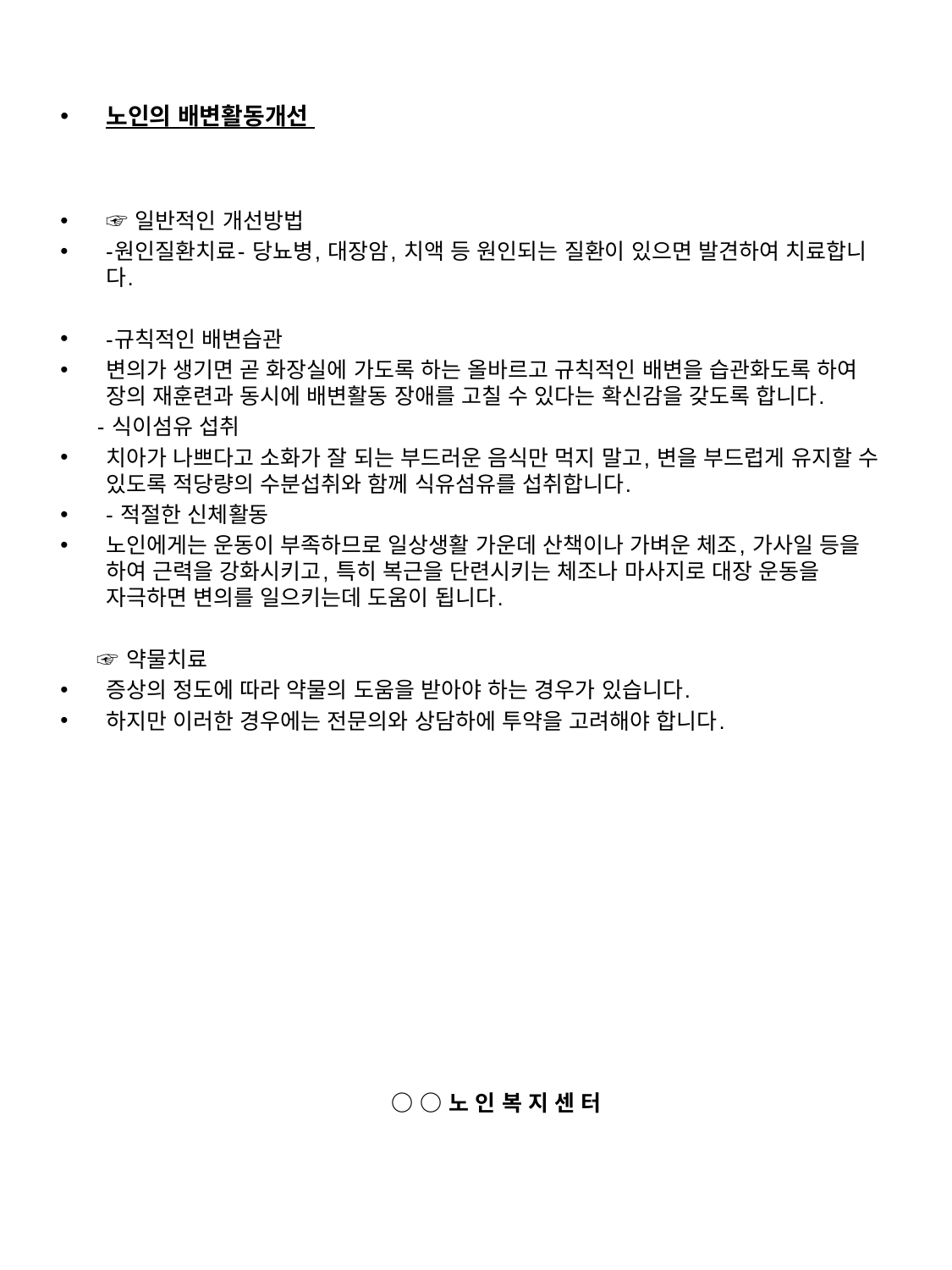

노인의 배변활동개선

☞ 일반적인 개선방법
-원인질환치료- 당뇨병, 대장암, 치액 등 원인되는 질환이 있으면 발견하여 치료합니다.

-규칙적인 배변습관
변의가 생기면 곧 화장실에 가도록 하는 올바르고 규칙적인 배변을 습관화도록 하여 장의 재훈련과 동시에 배변활동 장애를 고칠 수 있다는 확신감을 갖도록 합니다.
      - 식이섬유 섭취
치아가 나쁘다고 소화가 잘 되는 부드러운 음식만 먹지 말고, 변을 부드럽게 유지할 수 있도록 적당량의 수분섭취와 함께 식유섬유를 섭취합니다.
- 적절한 신체활동
노인에게는 운동이 부족하므로 일상생활 가운데 산책이나 가벼운 체조, 가사일 등을 하여 근력을 강화시키고, 특히 복근을 단련시키는 체조나 마사지로 대장 운동을 자극하면 변의를 일으키는데 도움이 됩니다.

      ☞ 약물치료
증상의 정도에 따라 약물의 도움을 받아야 하는 경우가 있습니다.
하지만 이러한 경우에는 전문의와 상담하에 투약을 고려해야 합니다.

                                                      ○ ○ 노 인 복 지 센 터